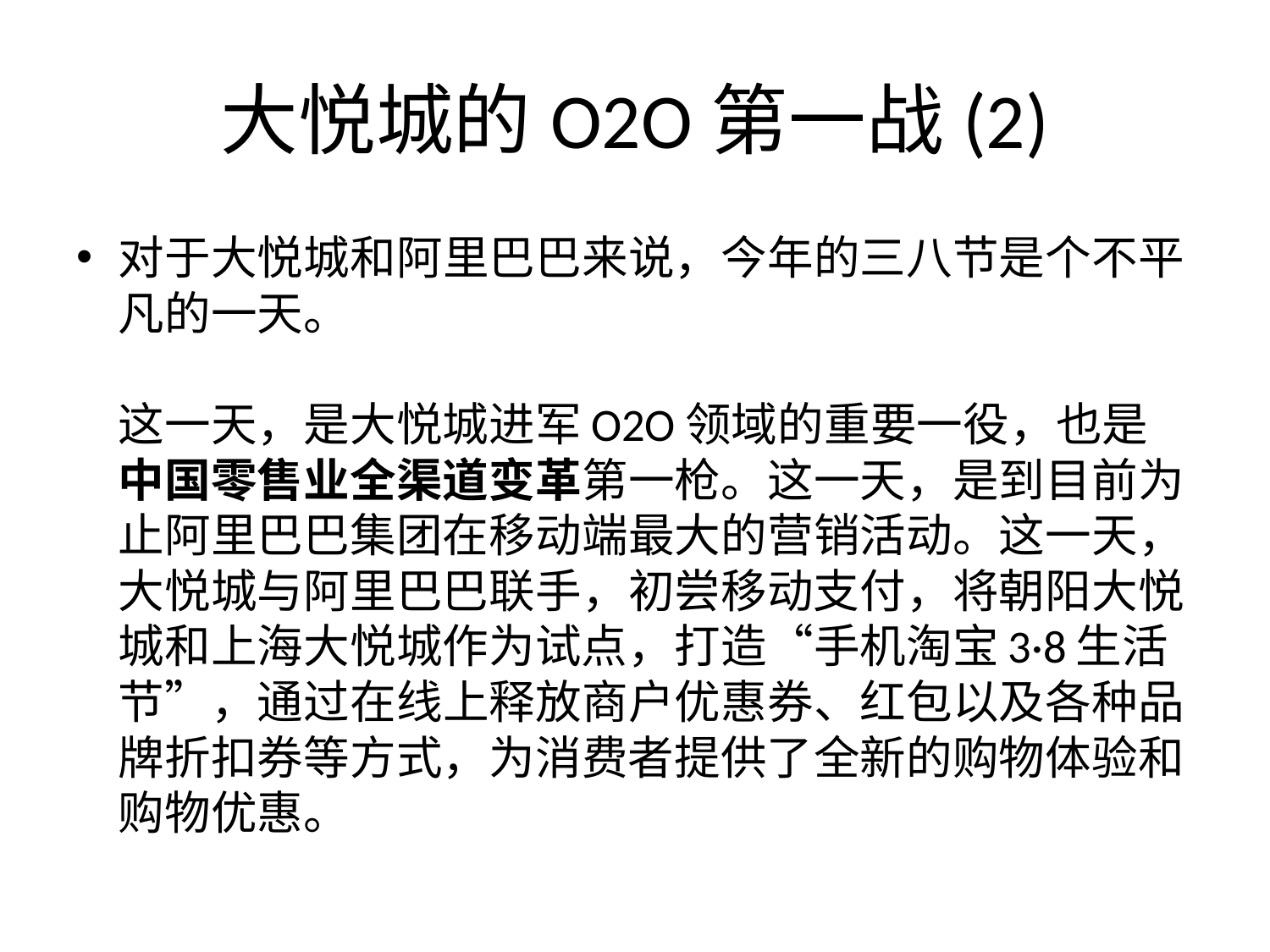

# 大悦城的O2O第一战(2)
对于大悦城和阿里巴巴来说，今年的三八节是个不平凡的一天。
这一天，是大悦城进军O2O领域的重要一役，也是中国零售业全渠道变革第一枪。这一天，是到目前为止阿里巴巴集团在移动端最大的营销活动。这一天，大悦城与阿里巴巴联手，初尝移动支付，将朝阳大悦城和上海大悦城作为试点，打造“手机淘宝3·8生活节”，通过在线上释放商户优惠券、红包以及各种品牌折扣券等方式，为消费者提供了全新的购物体验和购物优惠。